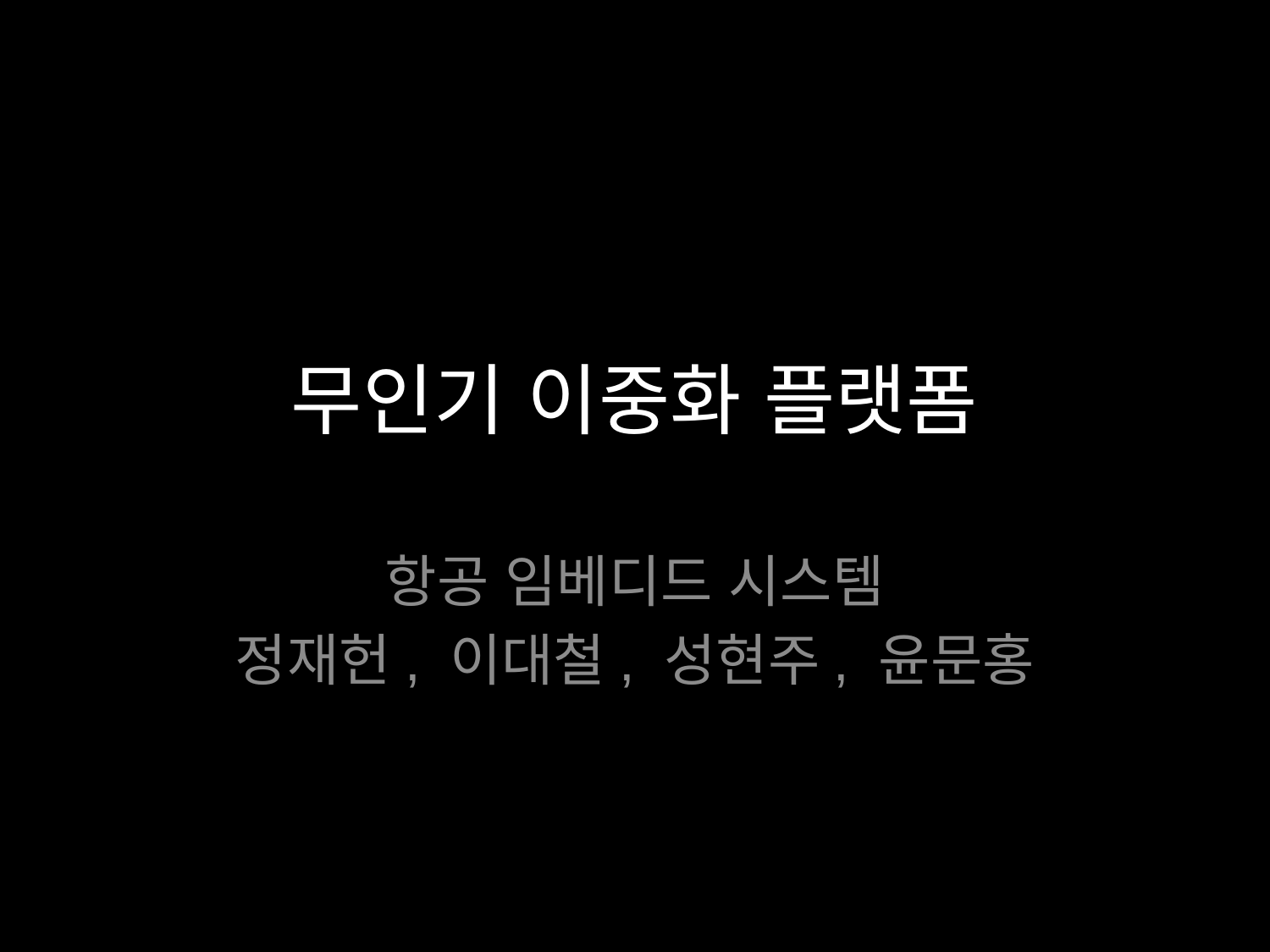

# 무인기 이중화 플랫폼
항공 임베디드 시스템
정재헌, 이대철, 성현주, 윤문홍